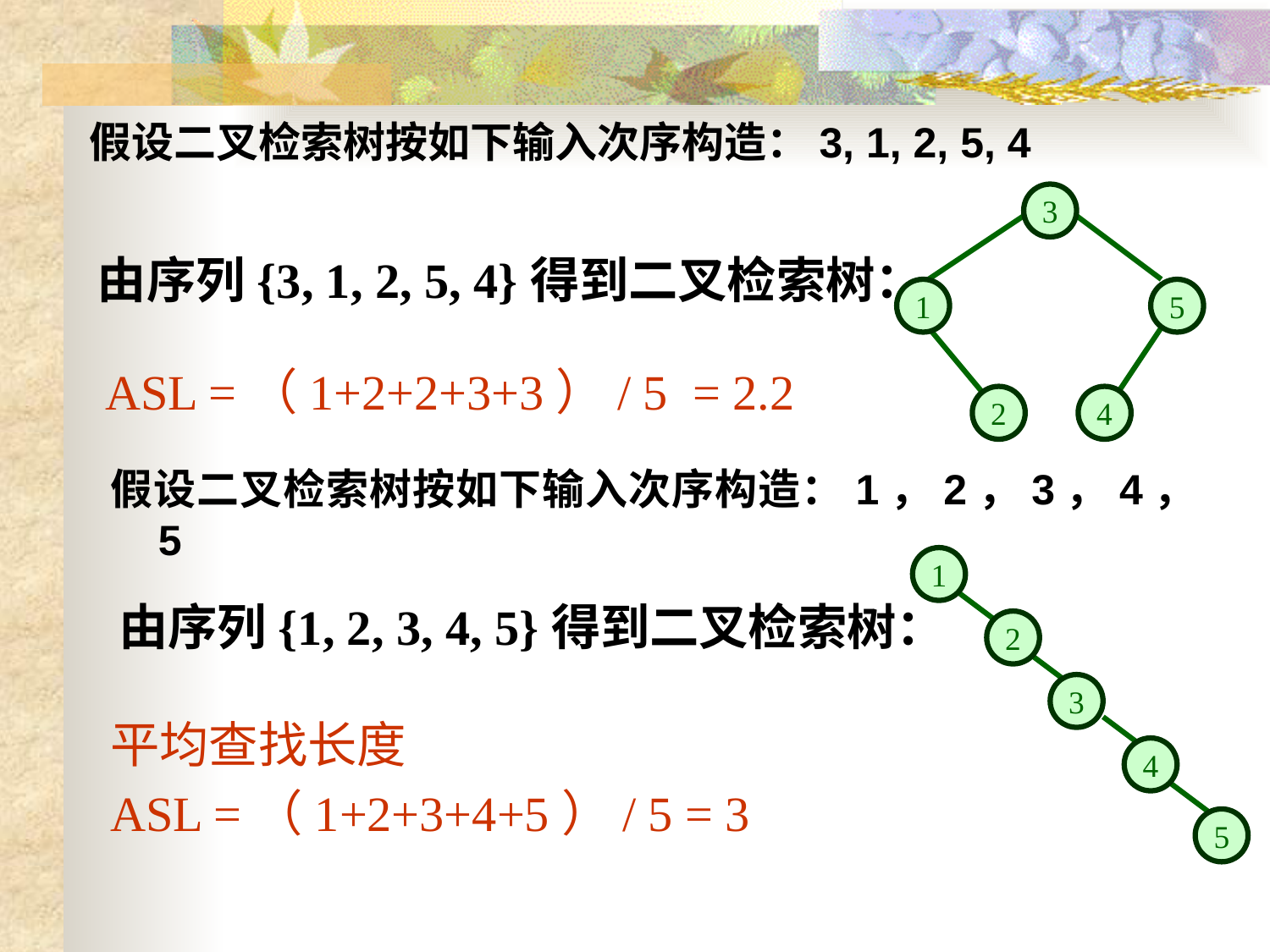

假设二叉检索树按如下输入次序构造：3, 1, 2, 5, 4
3

由序列{3, 1, 2, 5, 4}得到二叉检索树：
1
5

ASL =（1+2+2+3+3）/ 5  = 2.2
2
4
假设二叉检索树按如下输入次序构造：1，2，3，4，5
1
由序列{1, 2, 3, 4, 5}得到二叉检索树：

2

3
平均查找长度
ASL =（1+2+3+4+5）/ 5 = 3

4

5